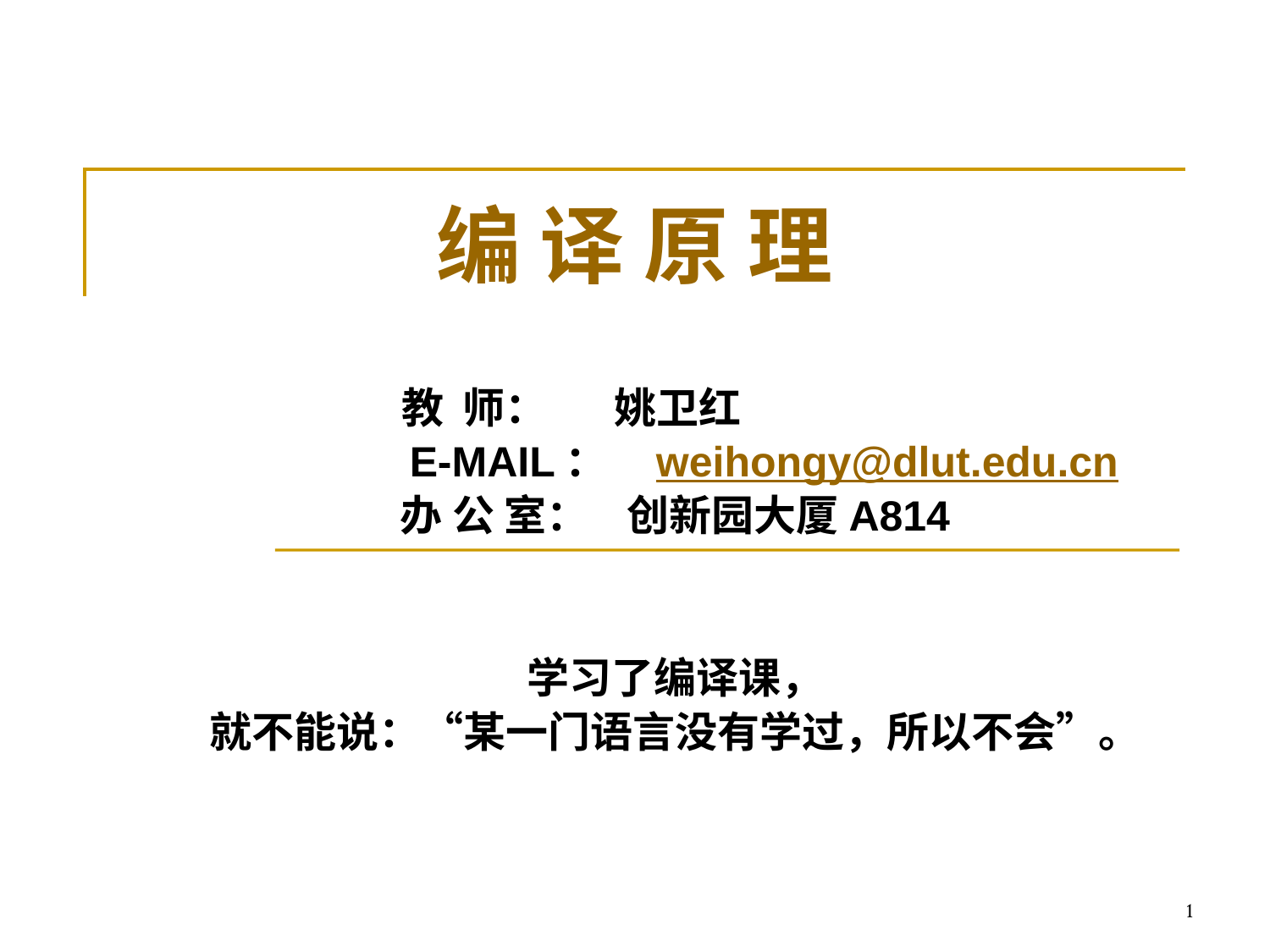

# 编 译 原 理

		教  师：       姚卫红
               E-MAIL：    weihongy@dlut.edu.cn
办 公 室：    创新园大厦A814

学习了编译课，
就不能说：“某一门语言没有学过，所以不会”。
1